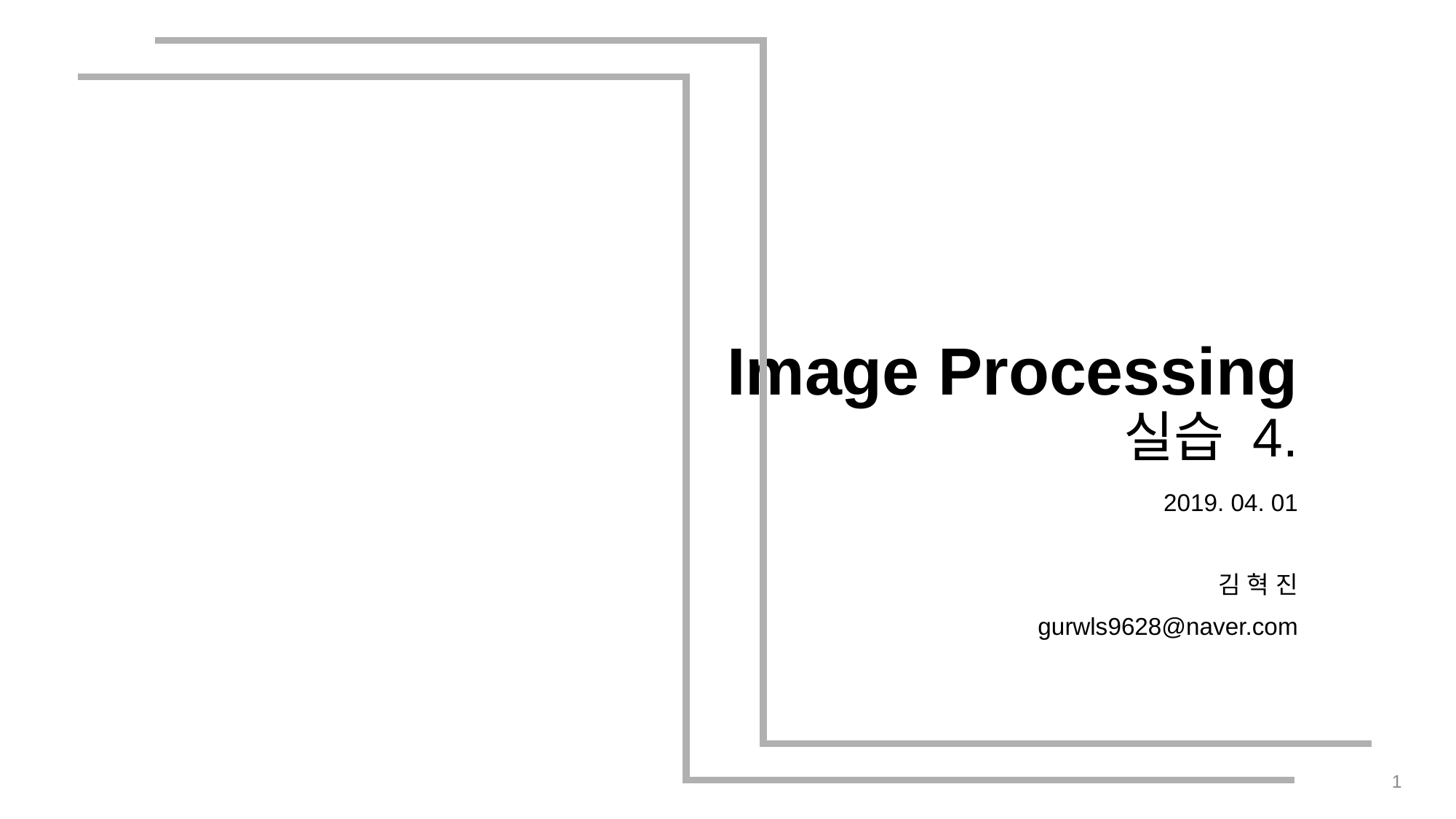

# Image Processing 실습 4.
2019. 04. 01

김 혁 진
gurwls9628@naver.com
1